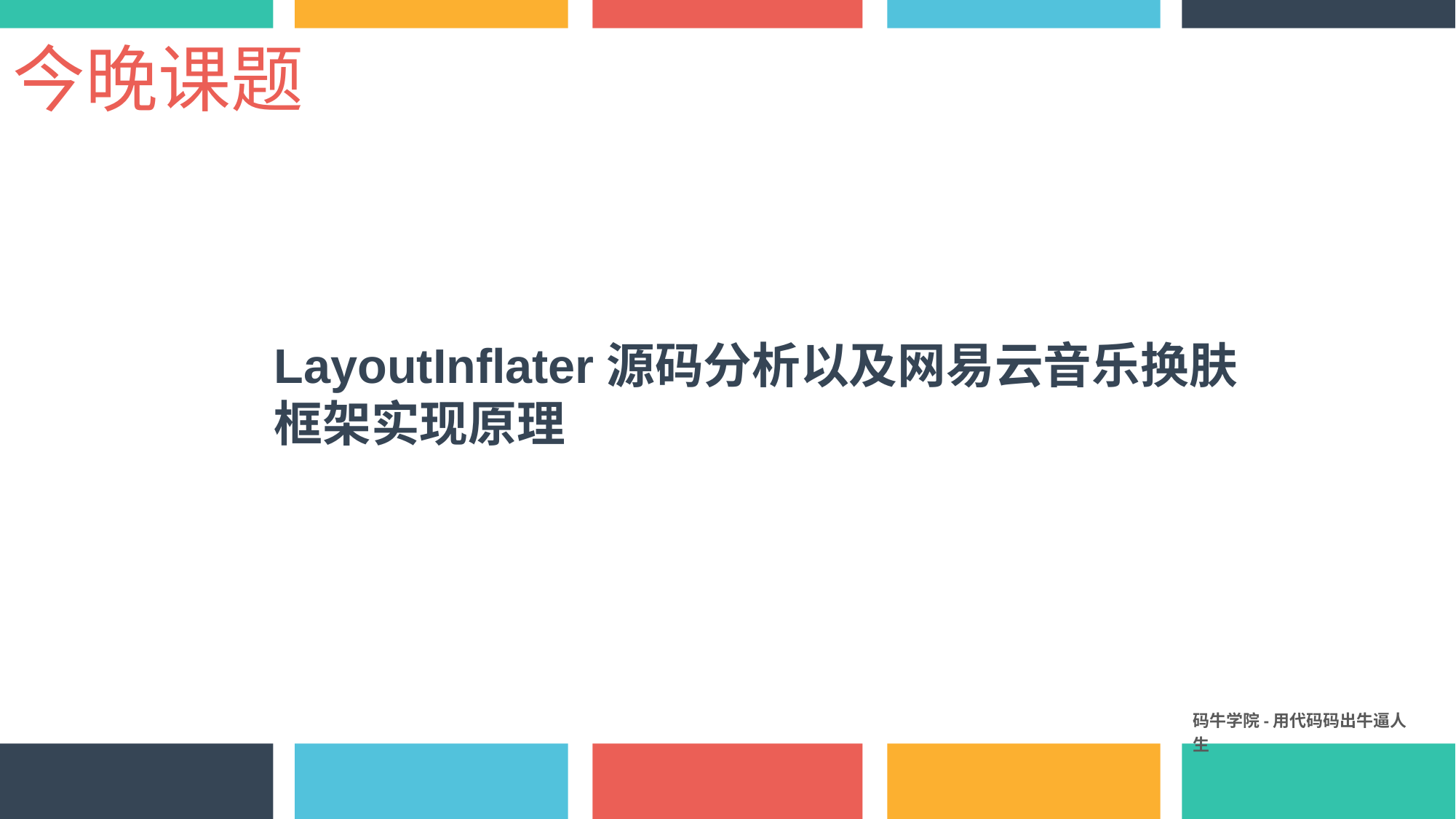

今晚课题
LayoutInflater源码分析以及网易云音乐换肤框架实现原理
码牛学院-用代码码出牛逼人生